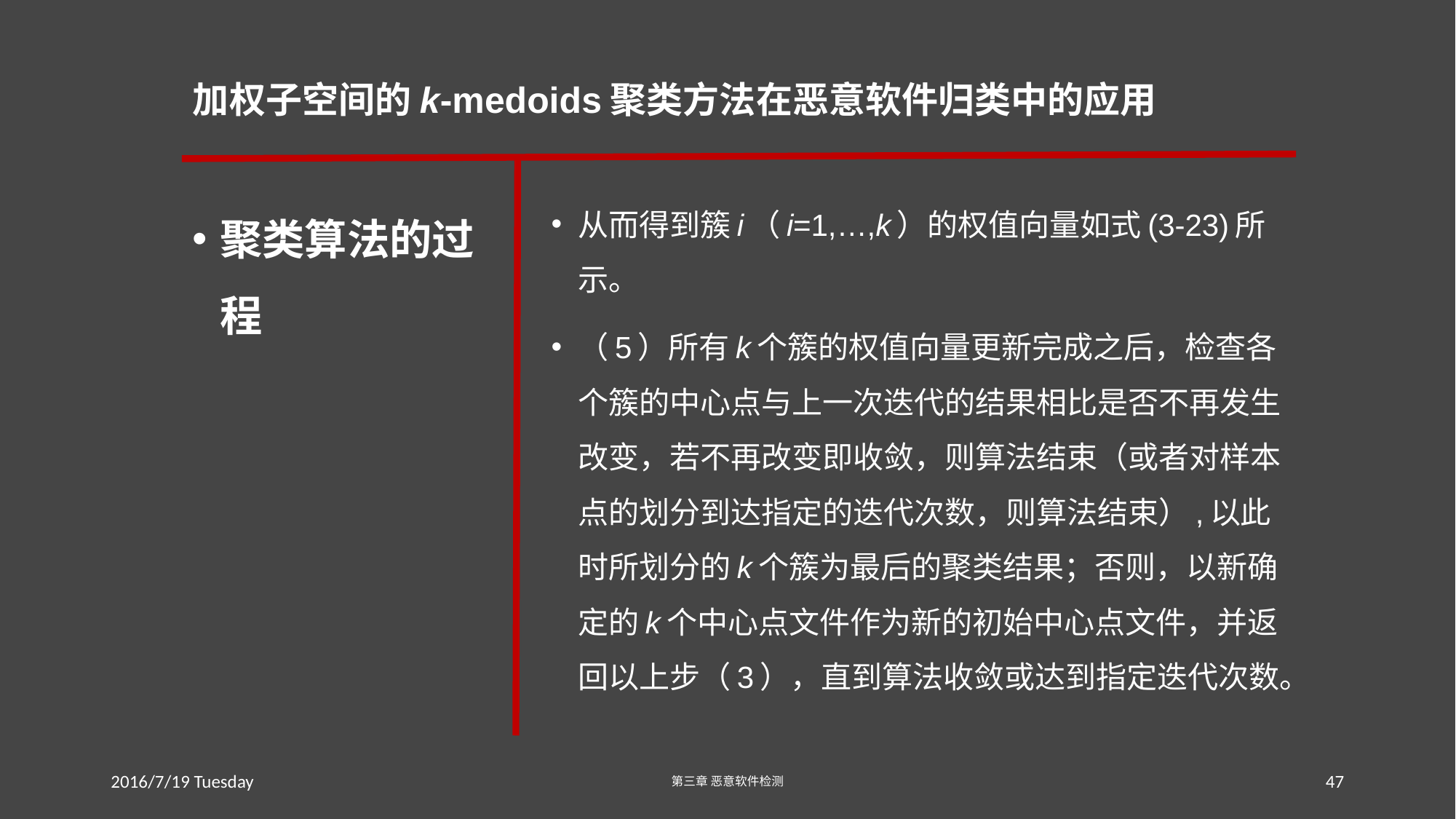

# 加权子空间的k-medoids聚类方法在恶意软件归类中的应用
聚类算法的过程
从而得到簇i（i=1,…,k）的权值向量如式(3-23)所示。
（5）所有k个簇的权值向量更新完成之后，检查各个簇的中心点与上一次迭代的结果相比是否不再发生改变，若不再改变即收敛，则算法结束（或者对样本点的划分到达指定的迭代次数，则算法结束）,以此时所划分的k个簇为最后的聚类结果；否则，以新确定的k个中心点文件作为新的初始中心点文件，并返回以上步（3），直到算法收敛或达到指定迭代次数。

2016/7/19 Tuesday
第三章 恶意软件检测
47